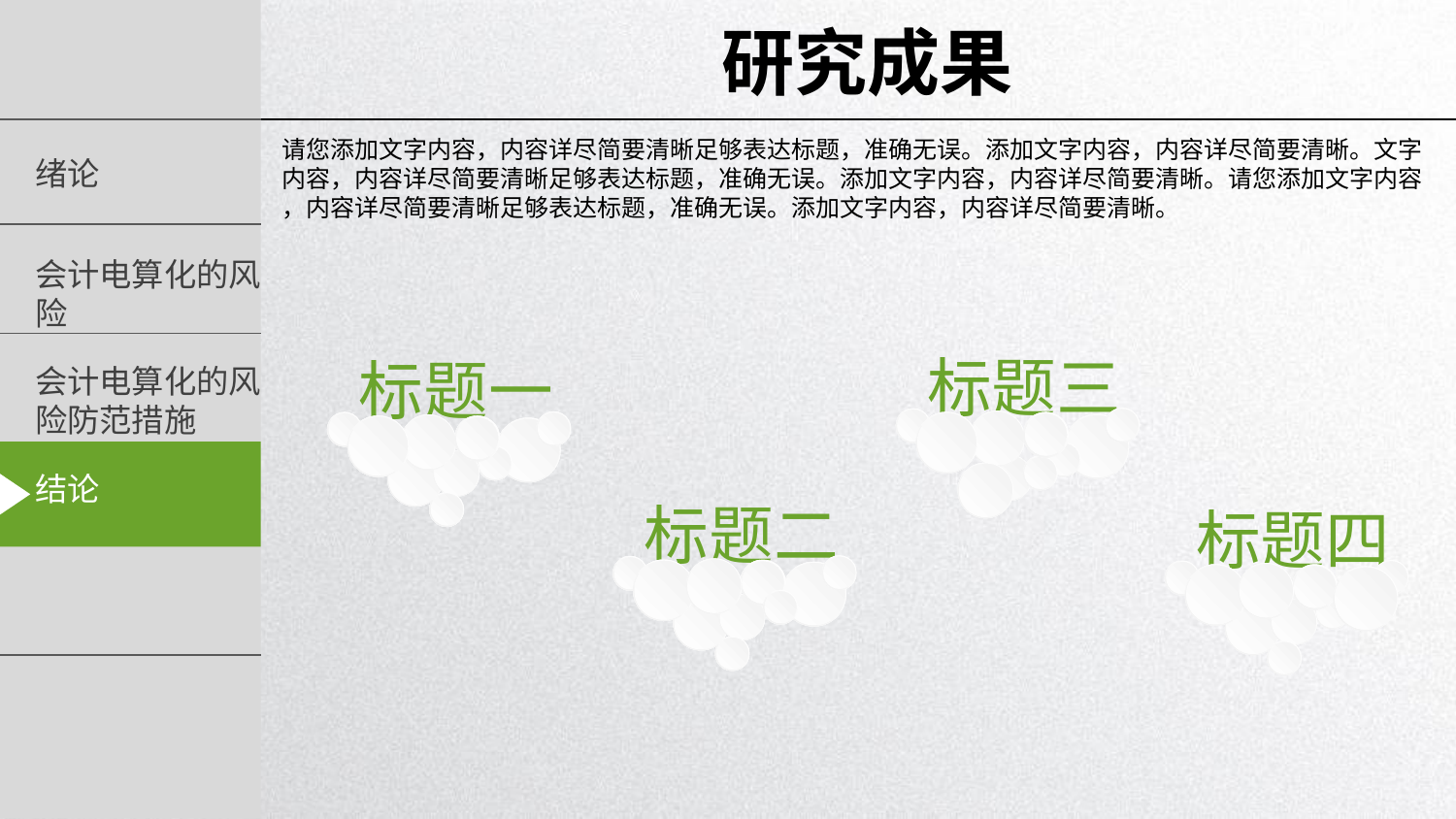

研究成果
请您添加文字内容，内容详尽简要清晰足够表达标题，准确无误。添加文字内容，内容详尽简要清晰。文字内容，内容详尽简要清晰足够表达标题，准确无误。添加文字内容，内容详尽简要清晰。请您添加文字内容
，内容详尽简要清晰足够表达标题，准确无误。添加文字内容，内容详尽简要清晰。
标题三
标题一

标题二

标题四

延时符